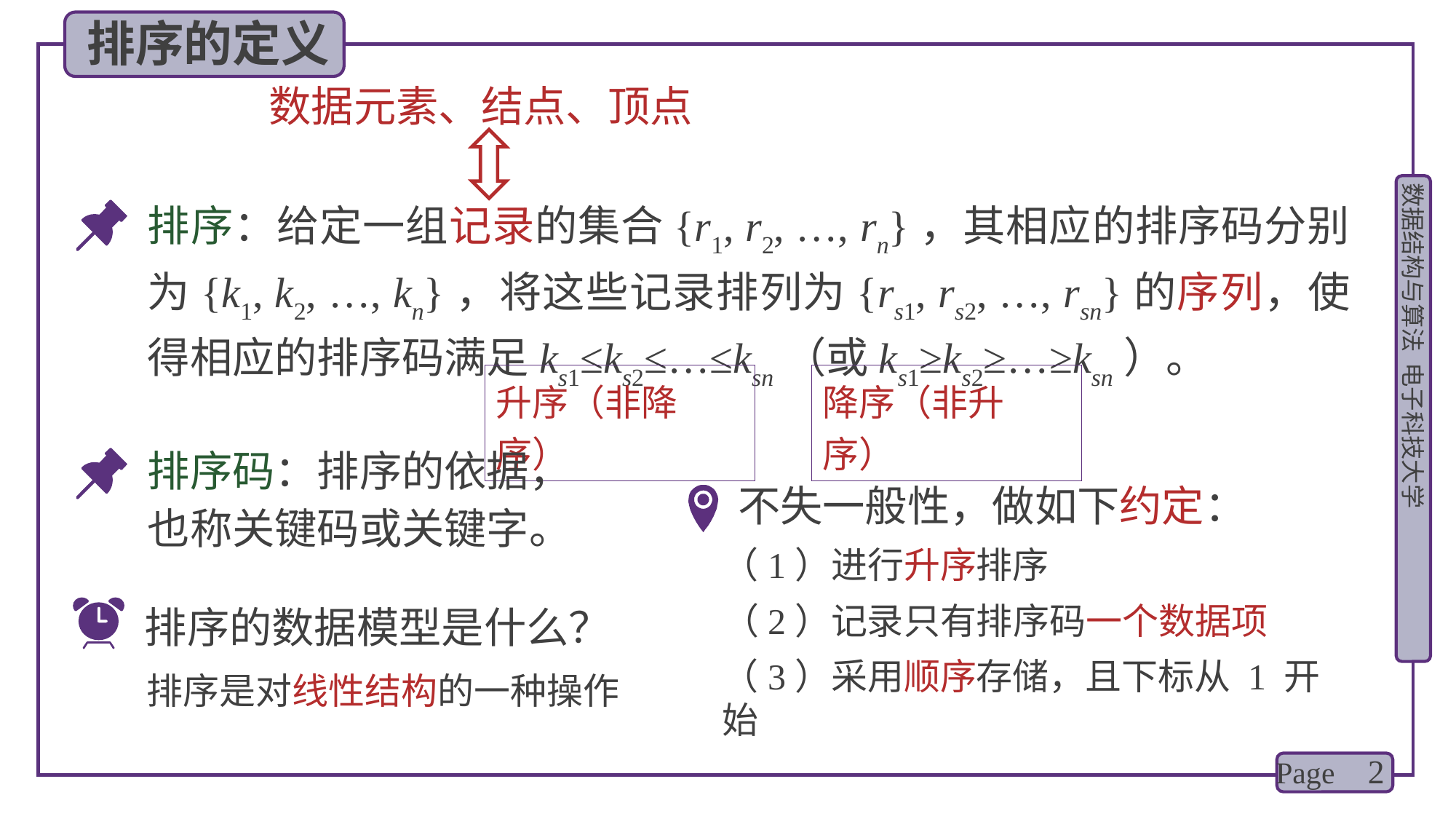

排序的定义

数据元素、结点、顶点

排序：给定一组记录的集合{r1, r2, …, rn}，其相应的排序码分别为{k1, k2, …, kn}，将这些记录排列为{rs1, rs2, …, rsn}的序列，使得相应的排序码满足ks1≤ks2≤…≤ksn（或ks1≥ks2≥…≥ksn）。

升序（非降序）
降序（非升序）
排序码：排序的依据，
也称关键码或关键字。

不失一般性，做如下约定：

（1）进行升序排序
排序的数据模型是什么？

（2）记录只有排序码一个数据项
（3）采用顺序存储，且下标从 1 开始
排序是对线性结构的一种操作